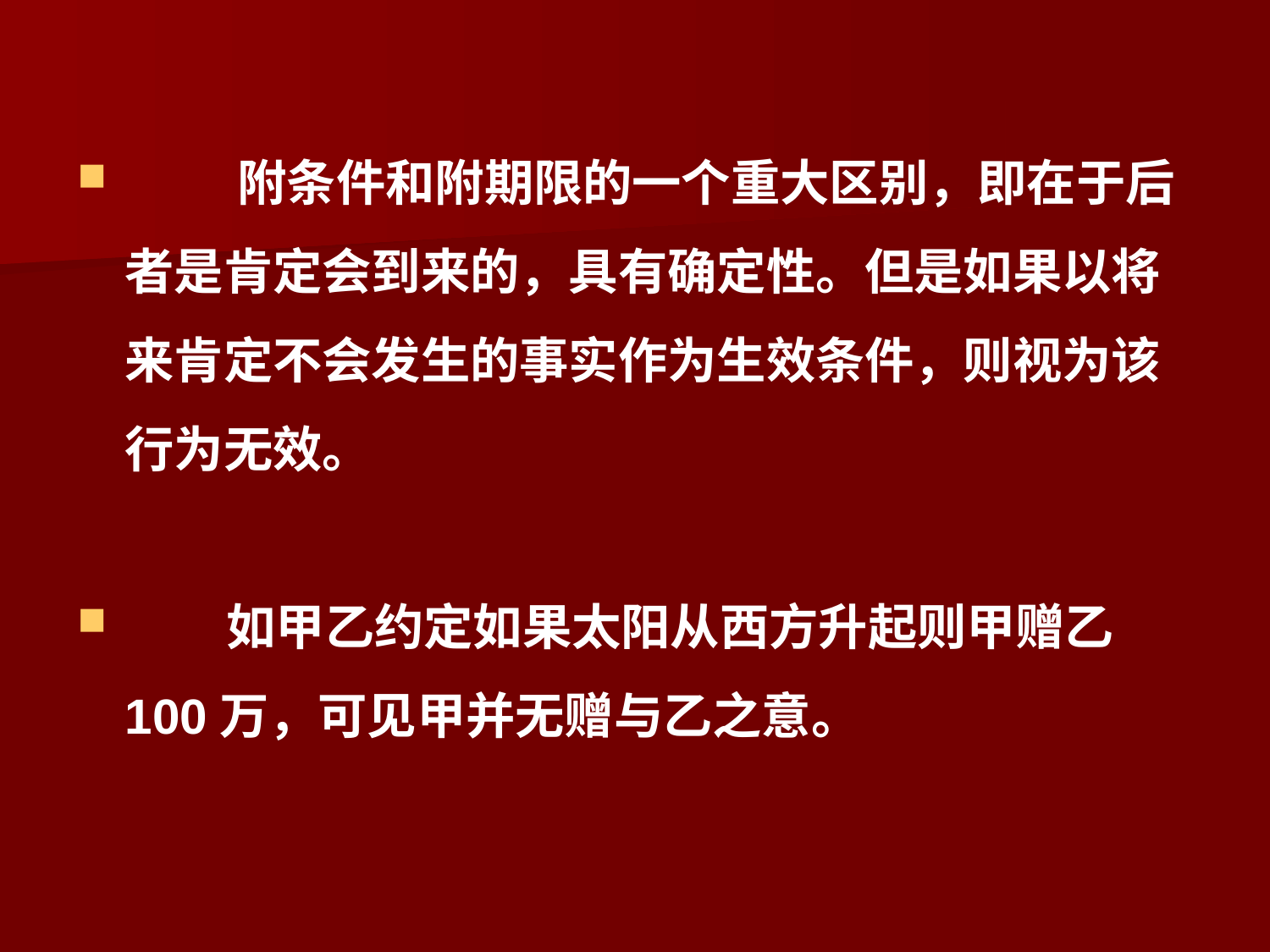

附条件和附期限的一个重大区别，即在于后者是肯定会到来的，具有确定性。但是如果以将来肯定不会发生的事实作为生效条件，则视为该行为无效。

        如甲乙约定如果太阳从西方升起则甲赠乙100万，可见甲并无赠与乙之意。
13